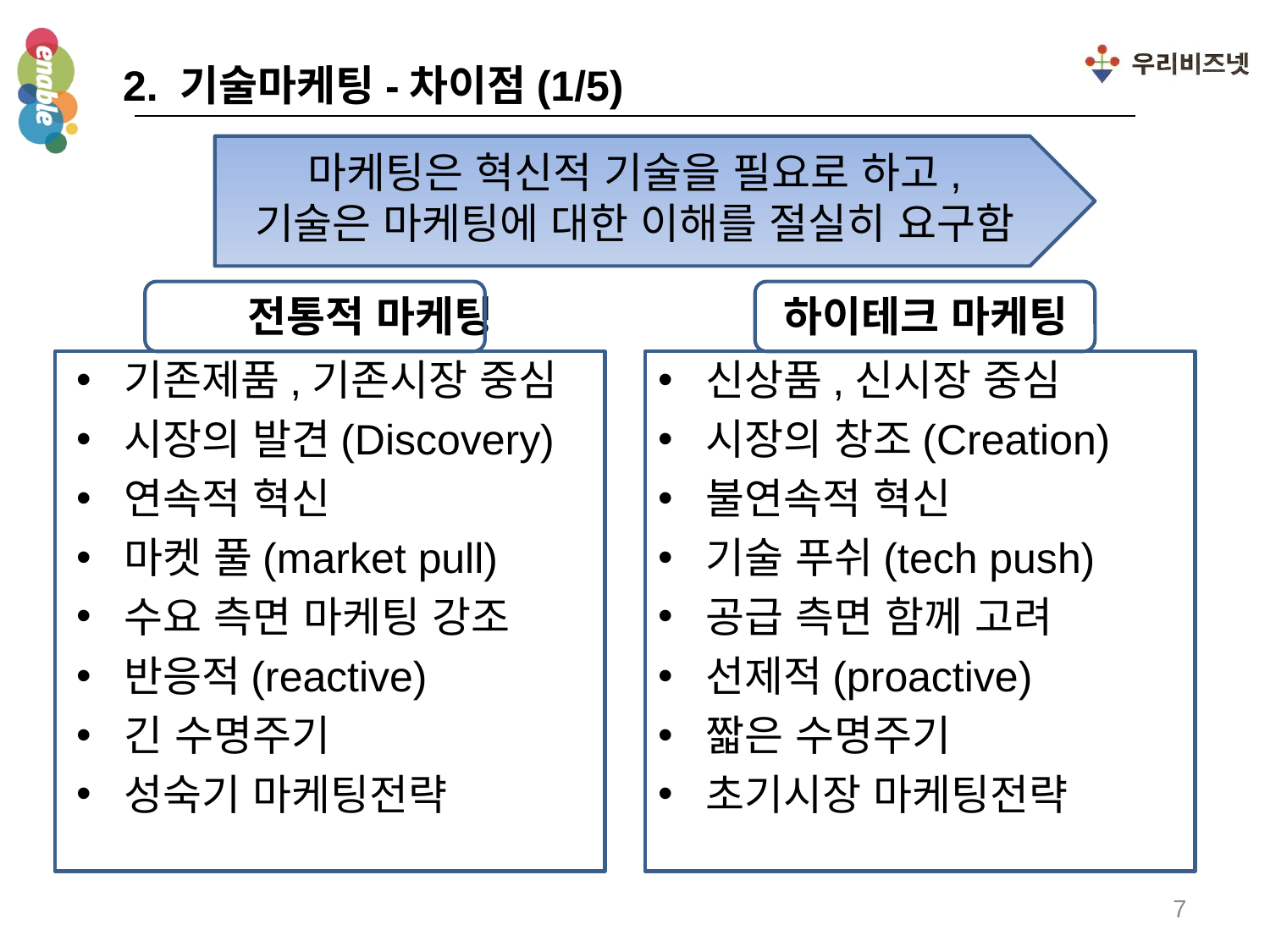

2. 기술마케팅-차이점(1/5)

# 마케팅은 혁신적 기술을 필요로 하고, 기술은 마케팅에 대한 이해를 절실히 요구함
전통적 마케팅
하이테크 마케팅

기존제품,기존시장 중심
시장의 발견(Discovery)
연속적 혁신
마켓 풀(market pull)
수요 측면 마케팅 강조
반응적(reactive)
긴 수명주기
성숙기 마케팅전략
신상품,신시장 중심
시장의 창조(Creation)
불연속적 혁신
기술 푸쉬(tech push)
공급 측면 함께 고려
선제적(proactive)
짧은 수명주기
초기시장 마케팅전략

7